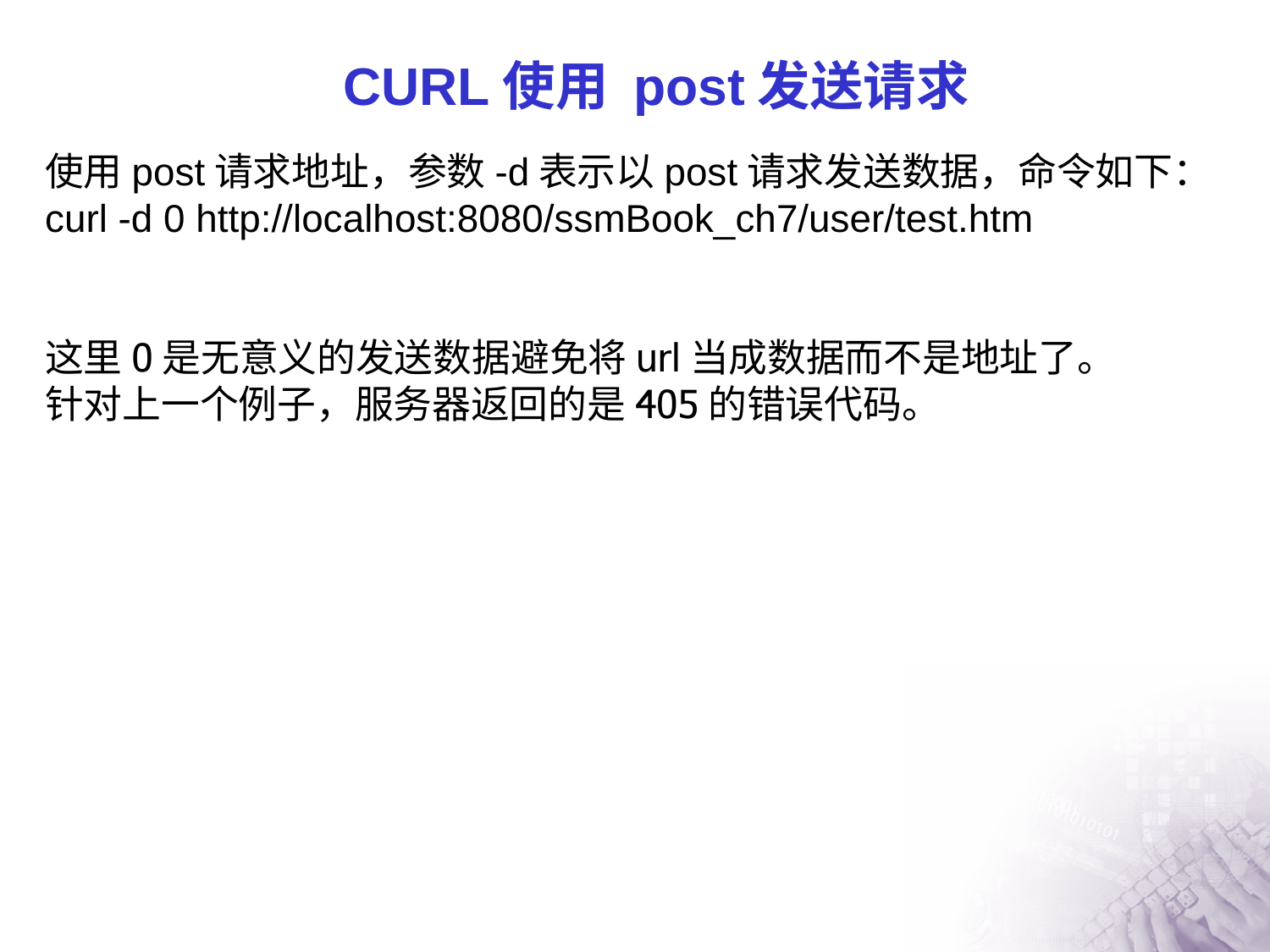

# CURL使用 post发送请求
使用post请求地址，参数-d表示以post请求发送数据，命令如下：
curl -d 0 http://localhost:8080/ssmBook_ch7/user/test.htm

这里0是无意义的发送数据避免将url当成数据而不是地址了。
针对上一个例子，服务器返回的是405的错误代码。